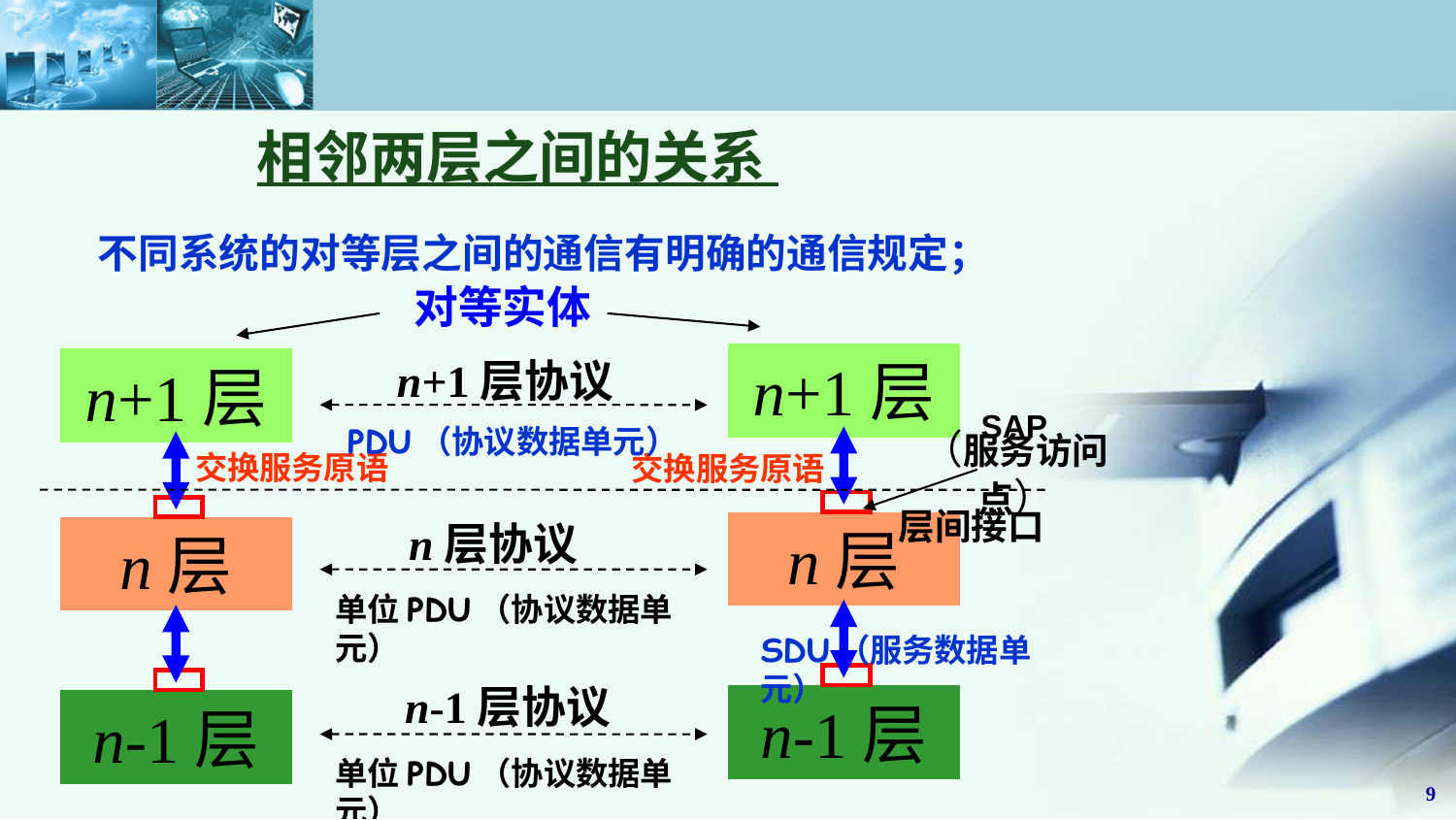

相邻两层之间的关系
不同系统的对等层之间的通信有明确的通信规定；
对等实体

n+1层

n+1层协议
n+1层
SAP

PDU（协议数据单元）
（服务访问点）

交换服务原语
交换服务原语

层间接口

n层协议
n层
n层

单位PDU（协议数据单元）

SDU（服务数据单元）

n-1层协议
n-1层
n-1层

单位PDU（协议数据单元）
9